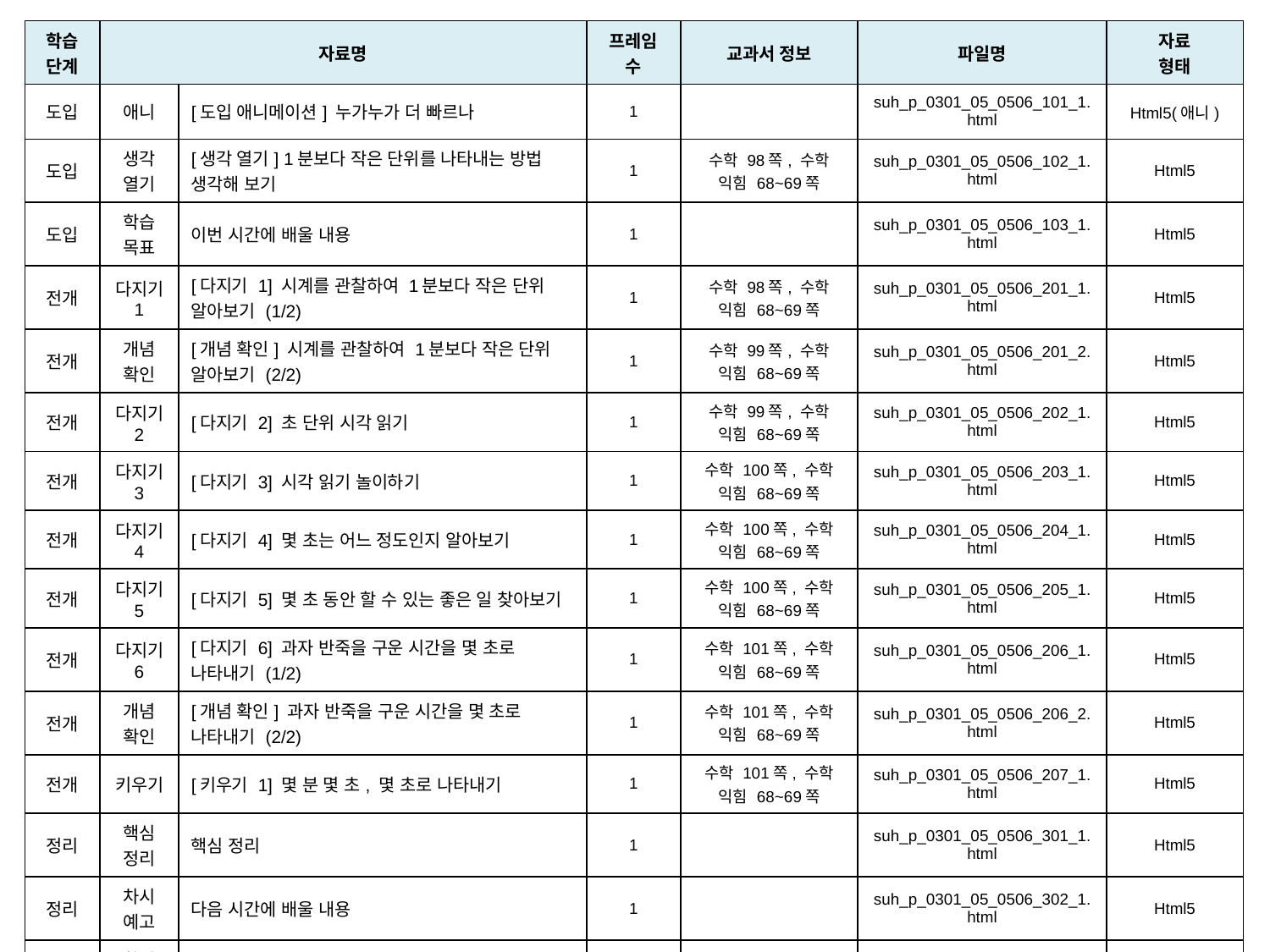

| 학습 단계 | 자료명 |  | 프레임 수 | 교과서 정보 | 파일명 | 자료 형태 |
| --- | --- | --- | --- | --- | --- | --- |
| 도입 | 애니 | [도입 애니메이션] 누가누가 더 빠르나 | 1 |  | suh\_p\_0301\_05\_0506\_101\_1.html | Html5(애니) |
| 도입 | 생각 열기 | [생각 열기] 1분보다 작은 단위를 나타내는 방법 생각해 보기 | 1 | 수학 98쪽, 수학 익힘 68~69쪽 | suh\_p\_0301\_05\_0506\_102\_1.html | Html5 |
| 도입 | 학습 목표 | 이번 시간에 배울 내용 | 1 |  | suh\_p\_0301\_05\_0506\_103\_1.html | Html5 |
| 전개 | 다지기 1 | [다지기 1] 시계를 관찰하여 1분보다 작은 단위 알아보기 (1/2) | 1 | 수학 98쪽, 수학 익힘 68~69쪽 | suh\_p\_0301\_05\_0506\_201\_1.html | Html5 |
| 전개 | 개념 확인 | [개념 확인] 시계를 관찰하여 1분보다 작은 단위 알아보기 (2/2) | 1 | 수학 99쪽, 수학 익힘 68~69쪽 | suh\_p\_0301\_05\_0506\_201\_2.html | Html5 |
| 전개 | 다지기 2 | [다지기 2] 초 단위 시각 읽기 | 1 | 수학 99쪽, 수학 익힘 68~69쪽 | suh\_p\_0301\_05\_0506\_202\_1.html | Html5 |
| 전개 | 다지기 3 | [다지기 3] 시각 읽기 놀이하기 | 1 | 수학 100쪽, 수학 익힘 68~69쪽 | suh\_p\_0301\_05\_0506\_203\_1.html | Html5 |
| 전개 | 다지기 4 | [다지기 4] 몇 초는 어느 정도인지 알아보기 | 1 | 수학 100쪽, 수학 익힘 68~69쪽 | suh\_p\_0301\_05\_0506\_204\_1.html | Html5 |
| 전개 | 다지기 5 | [다지기 5] 몇 초 동안 할 수 있는 좋은 일 찾아보기 | 1 | 수학 100쪽, 수학 익힘 68~69쪽 | suh\_p\_0301\_05\_0506\_205\_1.html | Html5 |
| 전개 | 다지기 6 | [다지기 6] 과자 반죽을 구운 시간을 몇 초로 나타내기 (1/2) | 1 | 수학 101쪽, 수학 익힘 68~69쪽 | suh\_p\_0301\_05\_0506\_206\_1.html | Html5 |
| 전개 | 개념 확인 | [개념 확인] 과자 반죽을 구운 시간을 몇 초로 나타내기 (2/2) | 1 | 수학 101쪽, 수학 익힘 68~69쪽 | suh\_p\_0301\_05\_0506\_206\_2.html | Html5 |
| 전개 | 키우기 | [키우기 1] 몇 분 몇 초, 몇 초로 나타내기 | 1 | 수학 101쪽, 수학 익힘 68~69쪽 | suh\_p\_0301\_05\_0506\_207\_1.html | Html5 |
| 정리 | 핵심 정리 | 핵심 정리 | 1 |  | suh\_p\_0301\_05\_0506\_301\_1.html | Html5 |
| 정리 | 차시 예고 | 다음 시간에 배울 내용 | 1 |  | suh\_p\_0301\_05\_0506\_302\_1.html | Html5 |
| 평가 | 확인 문제 | 확인 문제 | 1 |  | suh\_p\_0301\_05\_0506\_401\_1.html | Html5 |
| 총 프레임 수 |  |  | 15 |  |  |  |